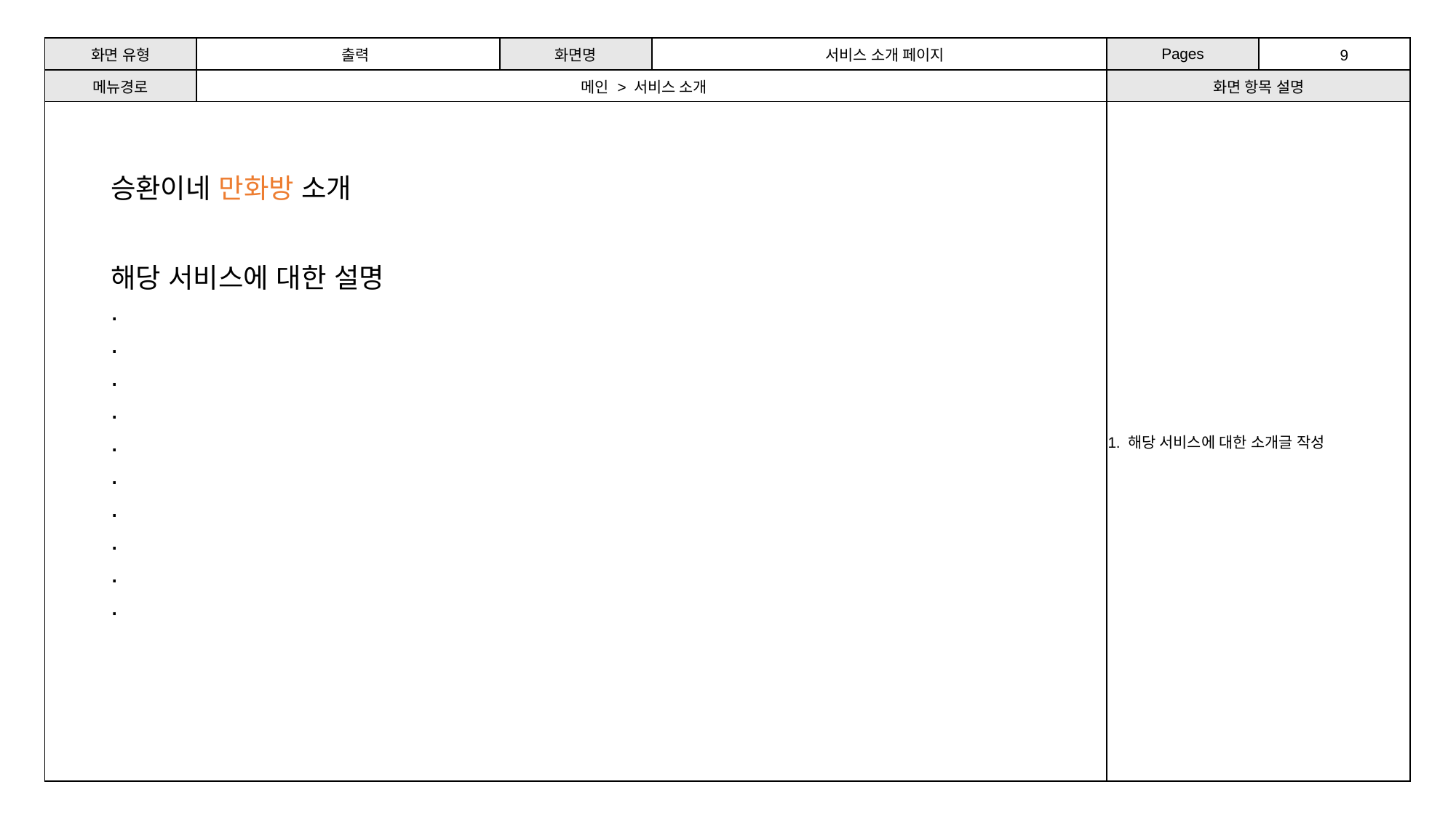

| 화면 유형 | 출력 | 화면명 | 서비스 소개 페이지 | Pages | 9 |
| --- | --- | --- | --- | --- | --- |
| 메뉴경로 | 메인 > 서비스 소개 |  |  | 화면 항목 설명 |  |
|  |  |  |  | 1. 해당 서비스에 대한 소개글 작성 |  |
승환이네 만화방 소개
해당 서비스에 대한 설명
.
.
.
.
.
.
.
.
.
.